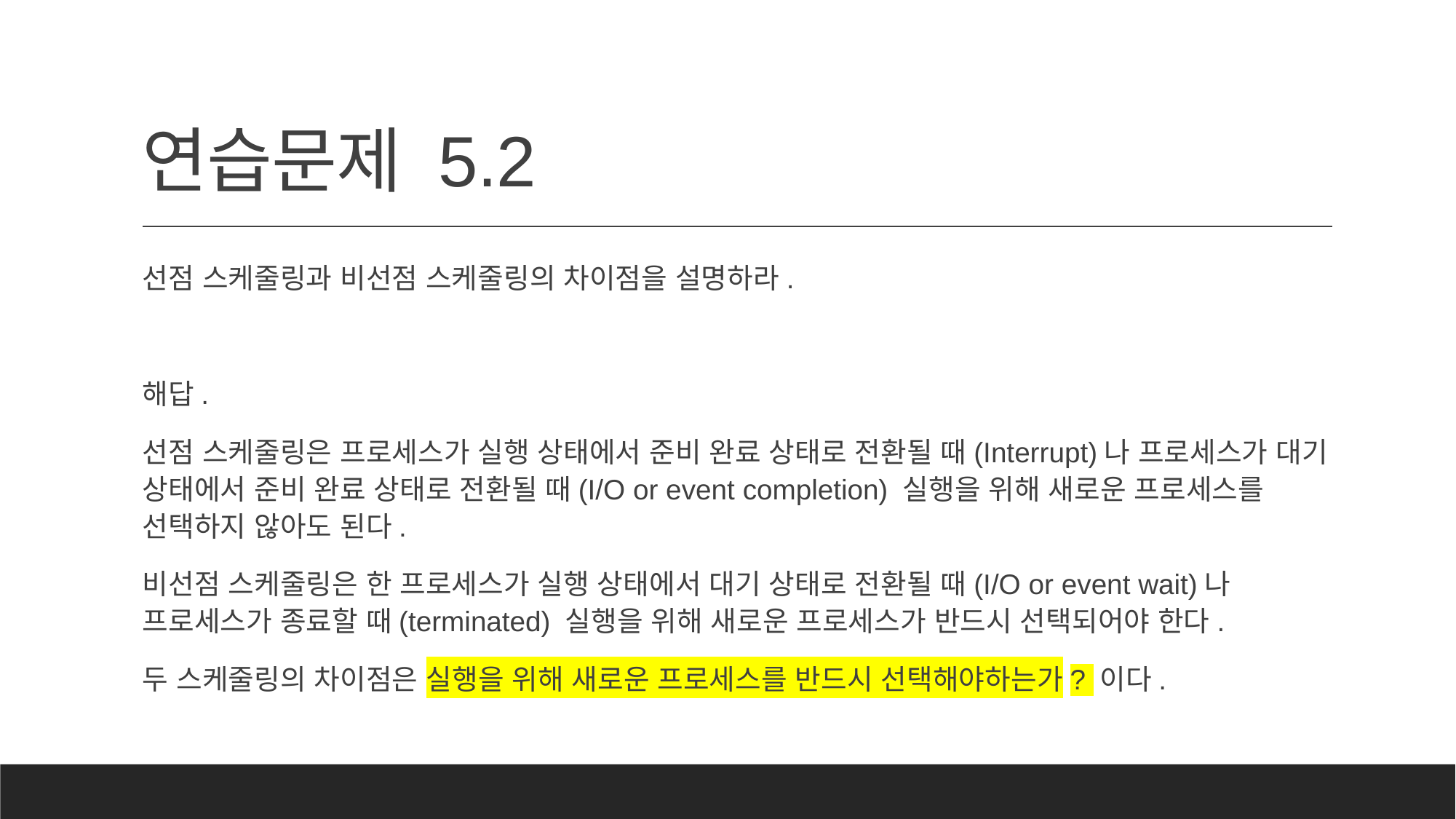

# 연습문제 5.2
선점 스케줄링과 비선점 스케줄링의 차이점을 설명하라.

해답.
선점 스케줄링은 프로세스가 실행 상태에서 준비 완료 상태로 전환될 때(Interrupt)나 프로세스가 대기 상태에서 준비 완료 상태로 전환될 때(I/O or event completion) 실행을 위해 새로운 프로세스를 선택하지 않아도 된다.
비선점 스케줄링은 한 프로세스가 실행 상태에서 대기 상태로 전환될 때(I/O or event wait)나 프로세스가 종료할 때(terminated) 실행을 위해 새로운 프로세스가 반드시 선택되어야 한다.
두 스케줄링의 차이점은 실행을 위해 새로운 프로세스를 반드시 선택해야하는가? 이다.